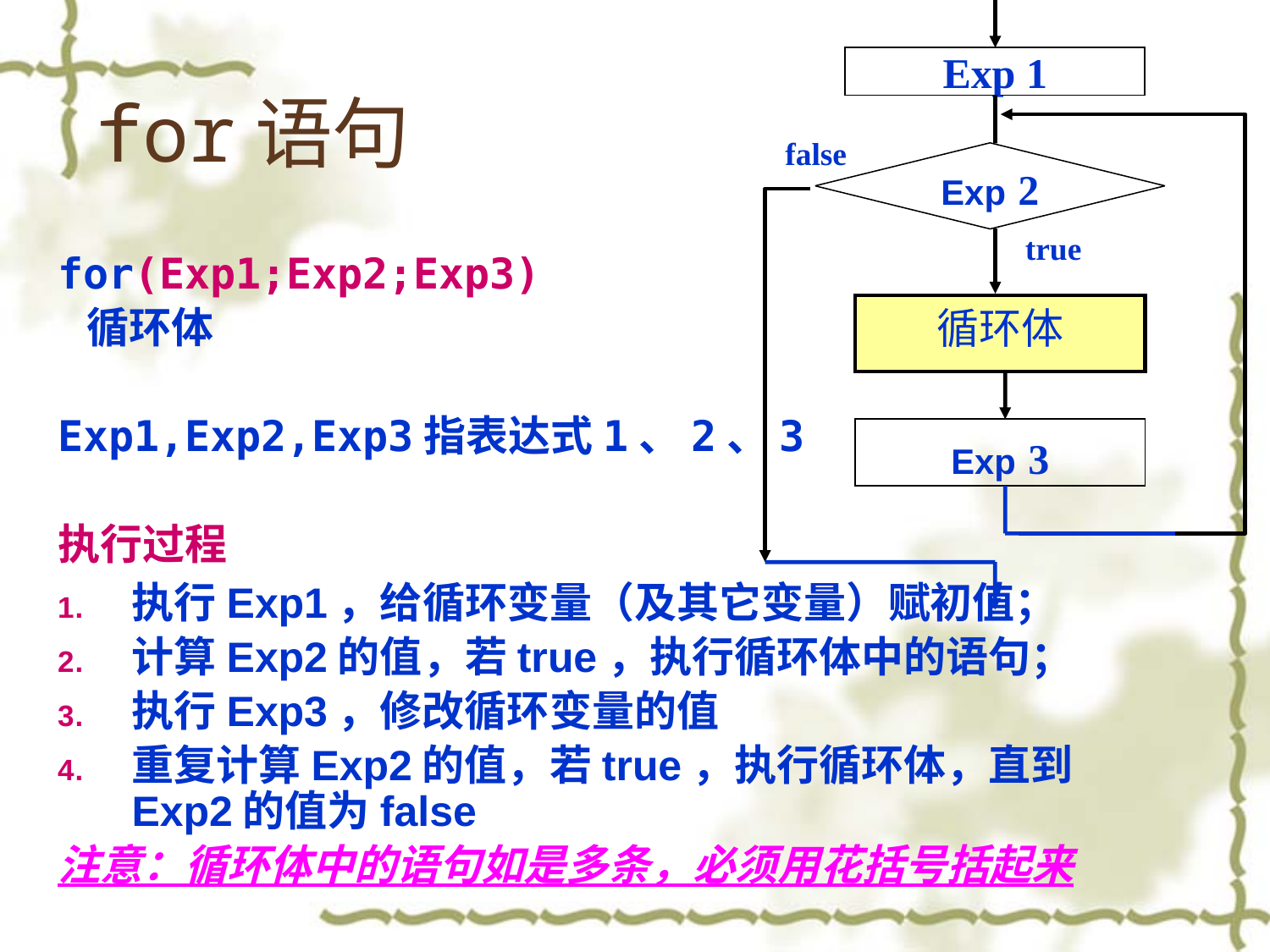

Exp 1

false

Exp 2

true
循环体

Exp 3

# for语句
for(Exp1;Exp2;Exp3)
  循环体

Exp1,Exp2,Exp3指表达式1、2、3

执行过程
执行Exp1，给循环变量（及其它变量）赋初值；
计算Exp2的值，若true，执行循环体中的语句；
执行Exp3，修改循环变量的值
重复计算Exp2的值，若true，执行循环体，直到Exp2的值为false
注意：循环体中的语句如是多条，必须用花括号括起来